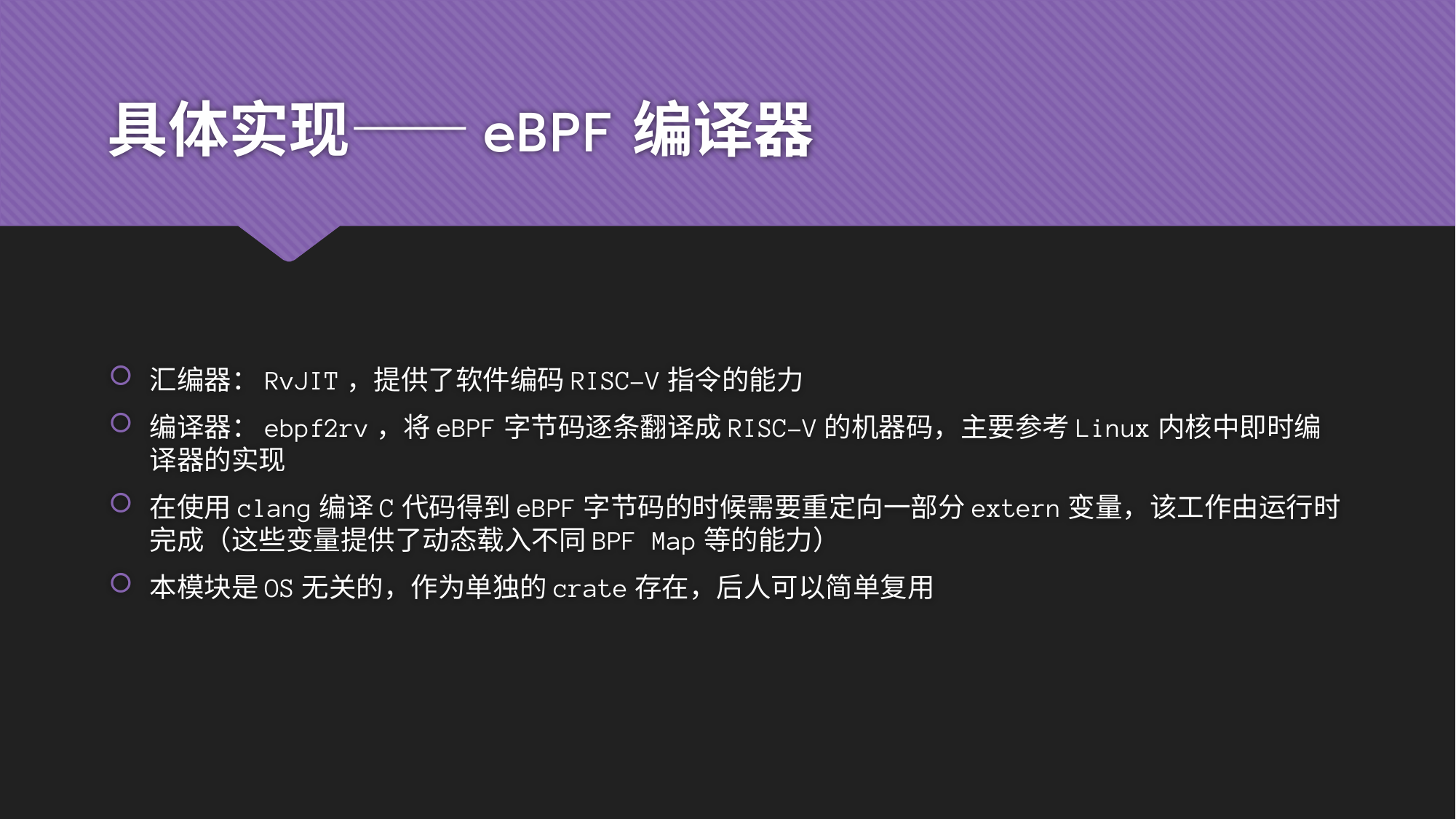

# 具体实现——eBPF编译器
汇编器：RvJIT，提供了软件编码RISC-V指令的能力
编译器：ebpf2rv，将eBPF字节码逐条翻译成RISC-V的机器码，主要参考Linux内核中即时编译器的实现
在使用clang编译C代码得到eBPF字节码的时候需要重定向一部分extern变量，该工作由运行时完成（这些变量提供了动态载入不同BPF Map等的能力）
本模块是OS无关的，作为单独的crate存在，后人可以简单复用